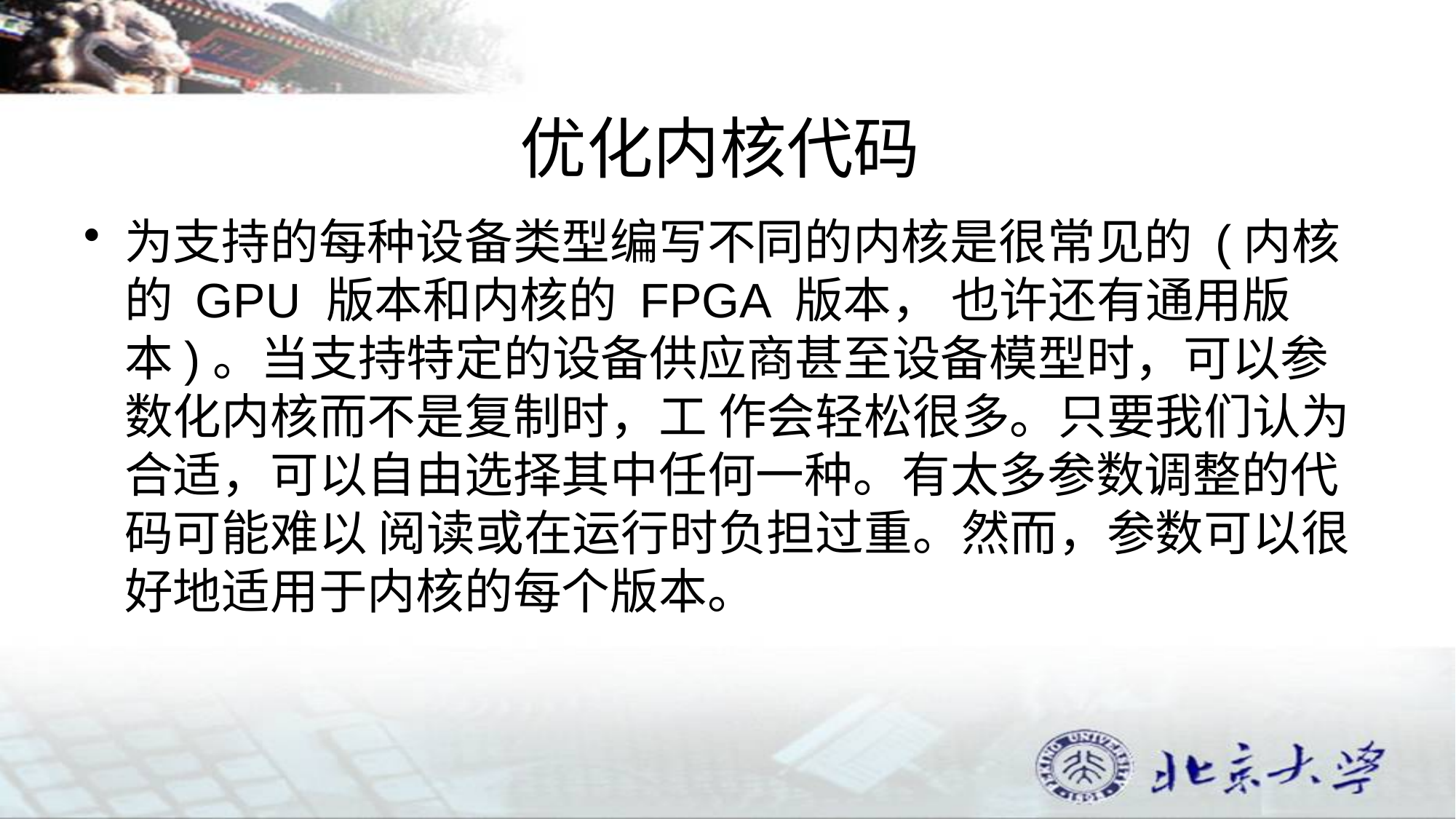

# 优化内核代码
为支持的每种设备类型编写不同的内核是很常见的 (内核的 GPU 版本和内核的 FPGA 版本， 也许还有通用版本)。当支持特定的设备供应商甚至设备模型时，可以参数化内核而不是复制时，工 作会轻松很多。只要我们认为合适，可以自由选择其中任何一种。有太多参数调整的代码可能难以 阅读或在运行时负担过重。然而，参数可以很好地适用于内核的每个版本。